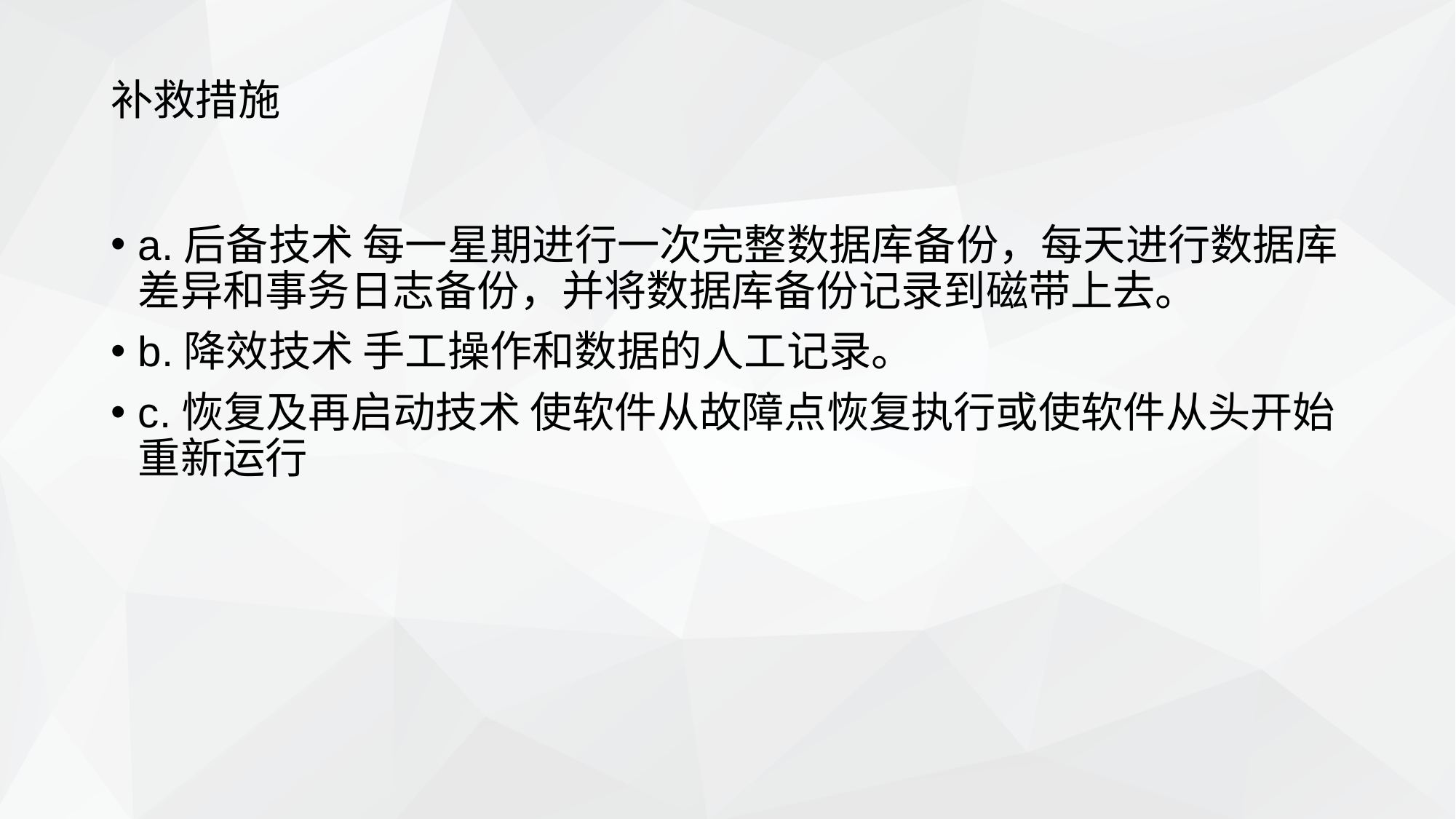

# 补救措施
a.后备技术 每一星期进行一次完整数据库备份，每天进行数据库差异和事务日志备份，并将数据库备份记录到磁带上去。
b.降效技术 手工操作和数据的人工记录。
c.恢复及再启动技术 使软件从故障点恢复执行或使软件从头开始重新运行